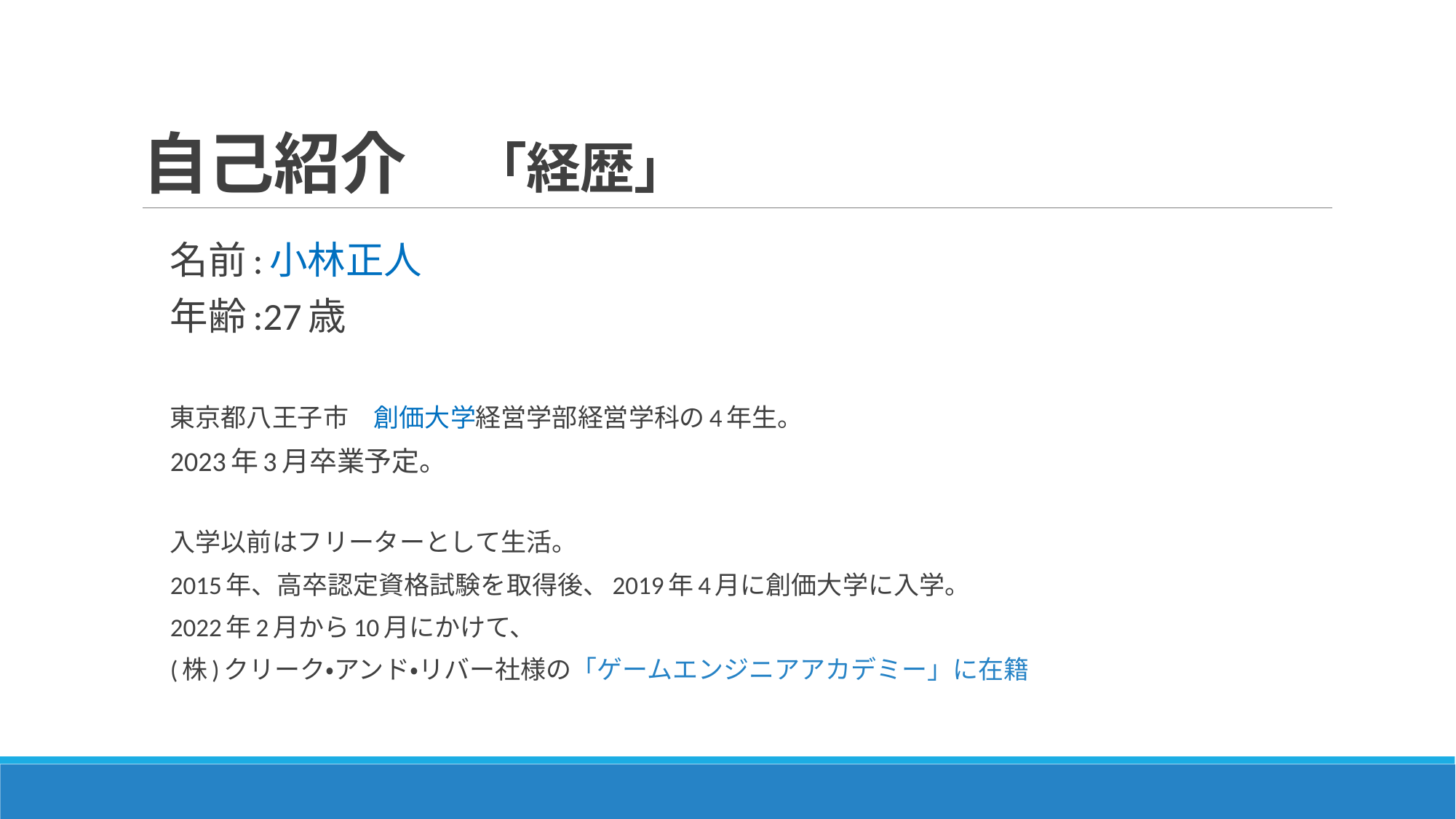

# 自己紹介　「経歴」
名前:小林正人
年齢:27歳

東京都八王子市　創価大学経営学部経営学科の4年生。
2023年3月卒業予定。

入学以前はフリーターとして生活。
2015年、高卒認定資格試験を取得後、2019年4月に創価大学に入学。
2022年2月から10月にかけて、
(株)クリーク・アンド・リバー社様の「ゲームエンジニアアカデミー」に在籍